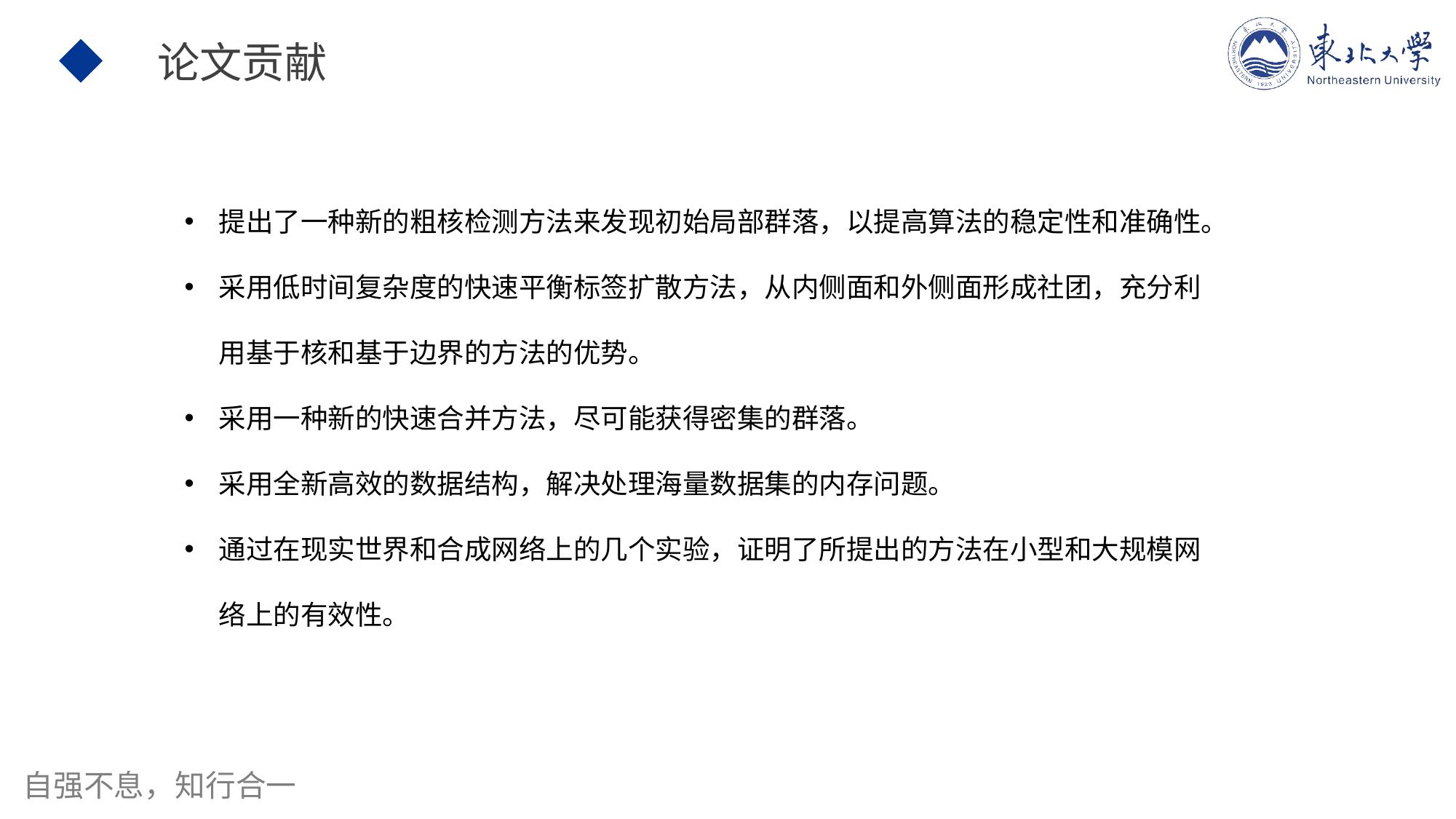

论文贡献

提出了一种新的粗核检测方法来发现初始局部群落，以提高算法的稳定性和准确性。
采用低时间复杂度的快速平衡标签扩散方法，从内侧面和外侧面形成社团，充分利用基于核和基于边界的方法的优势。
采用一种新的快速合并方法，尽可能获得密集的群落。
采用全新高效的数据结构，解决处理海量数据集的内存问题。
通过在现实世界和合成网络上的几个实验，证明了所提出的方法在小型和大规模网络上的有效性。

输入标题内容
输入标题内容
输入标题内容输入标题内容输入标题内容输入标题内容
输入标题内容输入标题内容输入标题内容输入标题内容